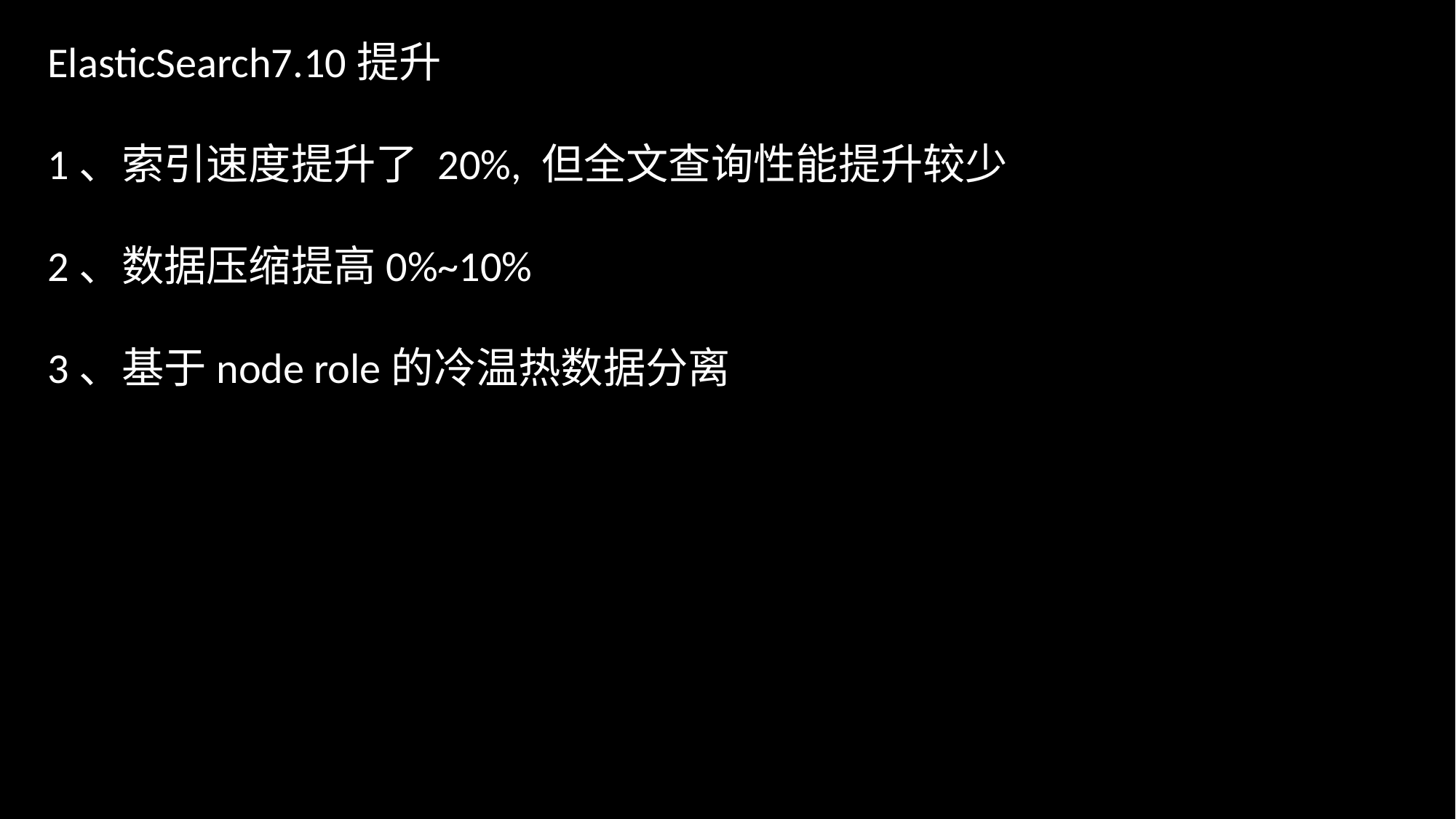

ElasticSearch7.10提升

1、索引速度提升了 20%, 但全文查询性能提升较少

2、数据压缩提高0%~10%

3、基于node role的冷温热数据分离